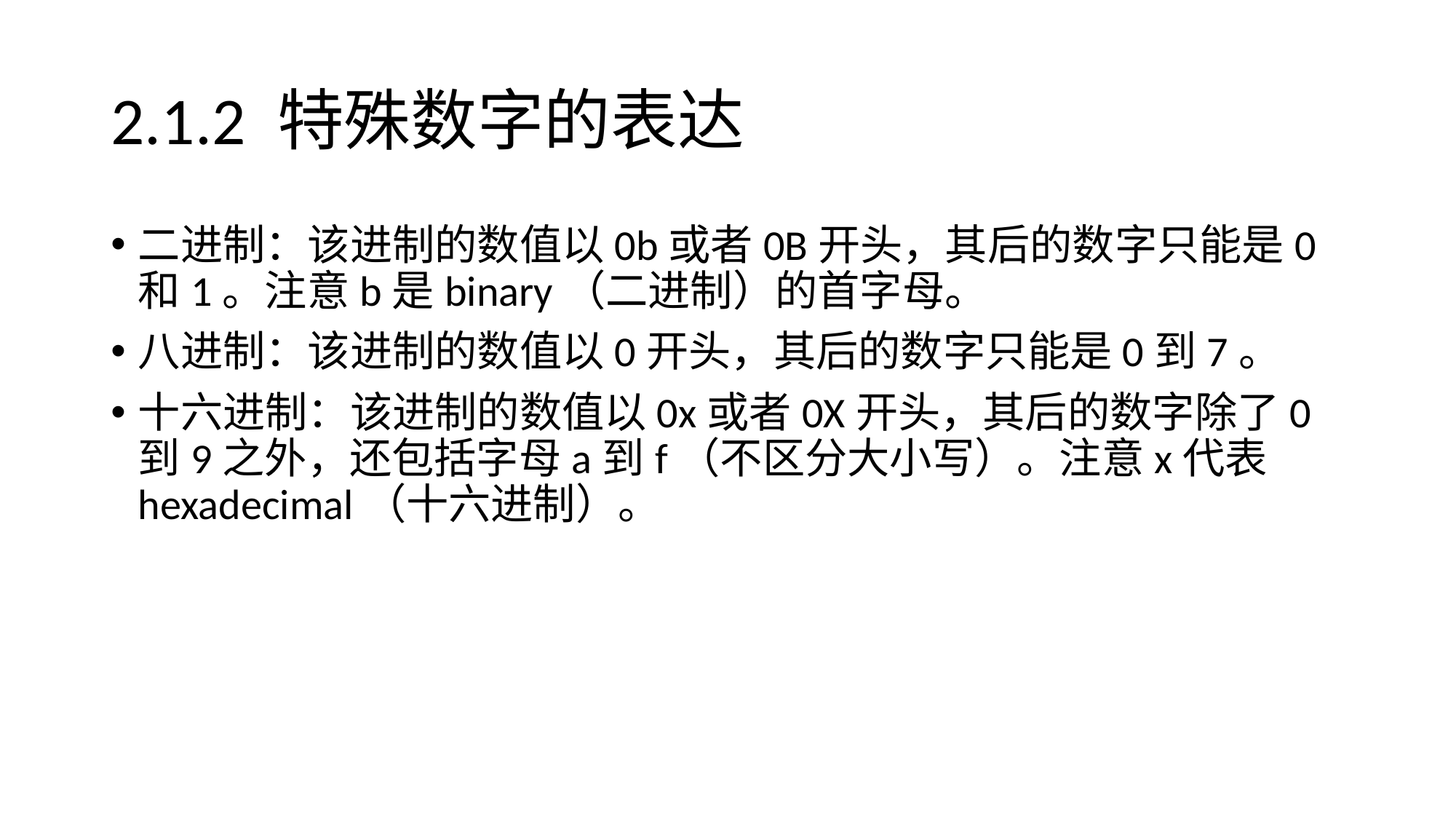

# 2.1.2 特殊数字的表达
二进制：该进制的数值以0b或者0B开头，其后的数字只能是0和1。注意b是binary（二进制）的首字母。
八进制：该进制的数值以0开头，其后的数字只能是0到7。
十六进制：该进制的数值以0x或者0X开头，其后的数字除了0到9之外，还包括字母a到f（不区分大小写）。注意x代表hexadecimal（十六进制）。